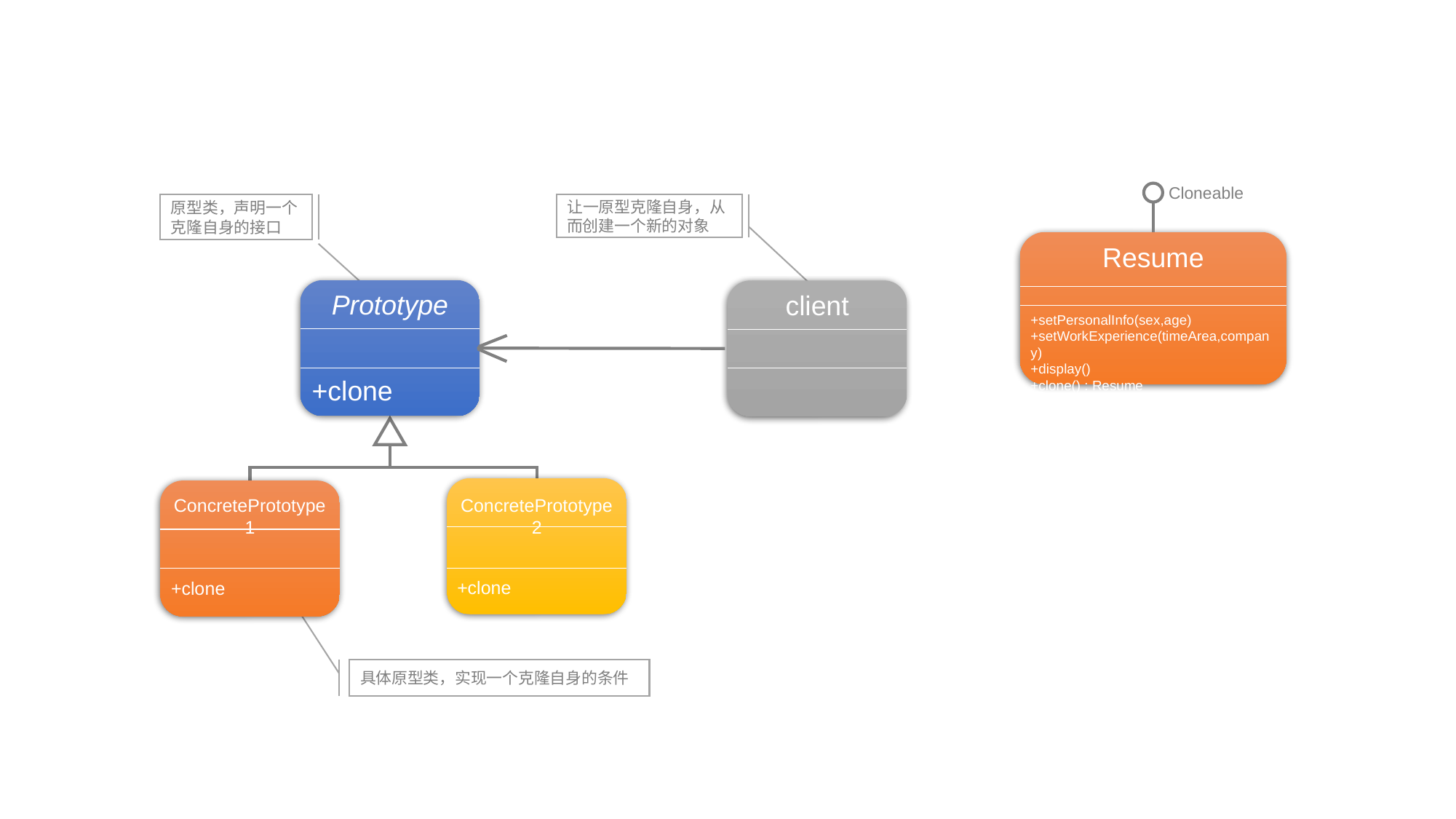

Cloneable

原型类，声明一个克隆自身的接口
让一原型克隆自身，从而创建一个新的对象

Resume
+setPersonalInfo(sex,age)
+setWorkExperience(timeArea,company)
+display()
+clone() : Resume

Prototype

client
+clone
+Request()
+request()

ConcretePrototype2

ConcretePrototype1
+clone
+clone
+factoryMethod()
具体原型类，实现一个克隆自身的条件